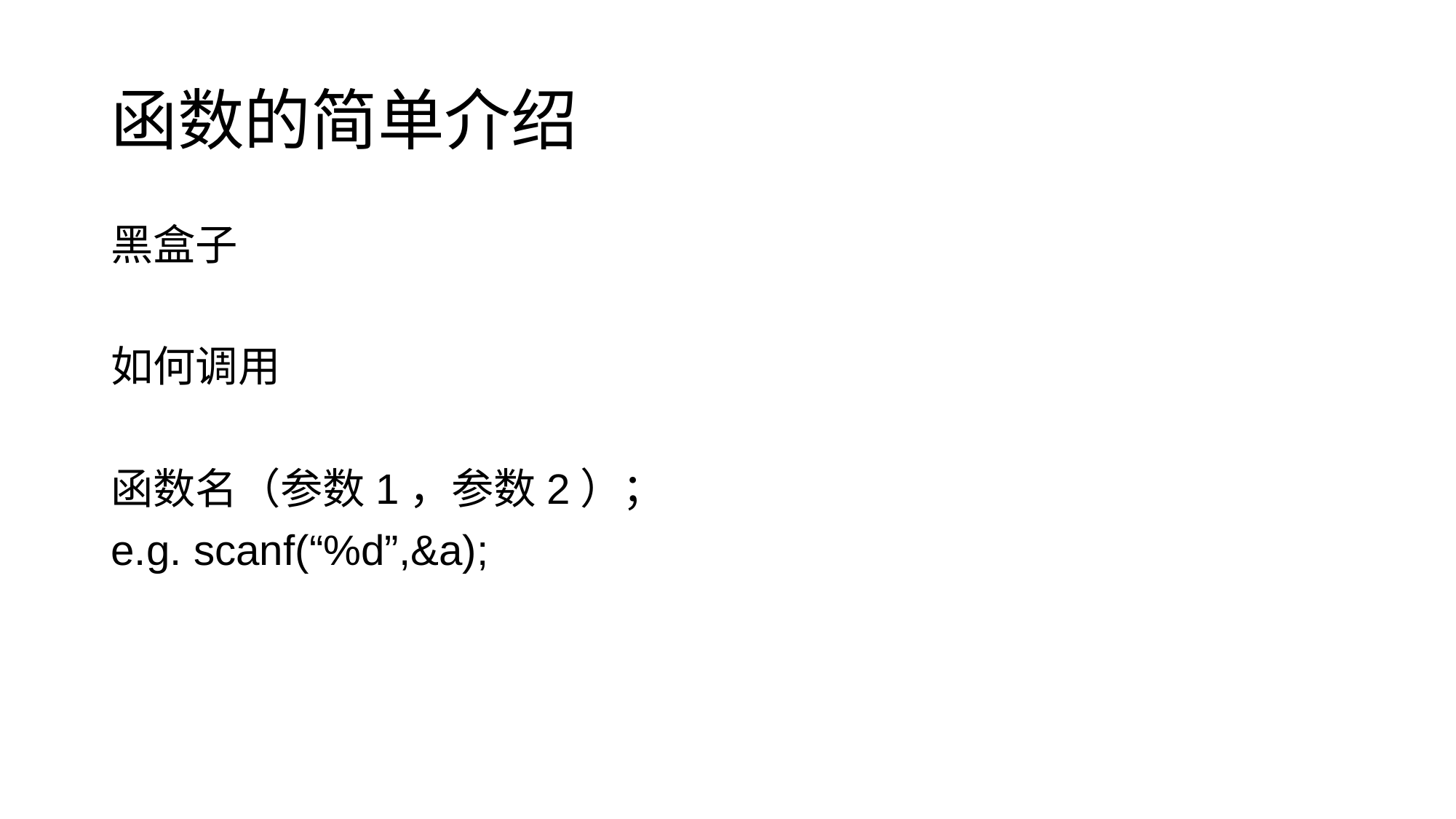

# 函数的简单介绍
黑盒子

如何调用

函数名（参数1，参数2）；
e.g. scanf(“%d”,&a);